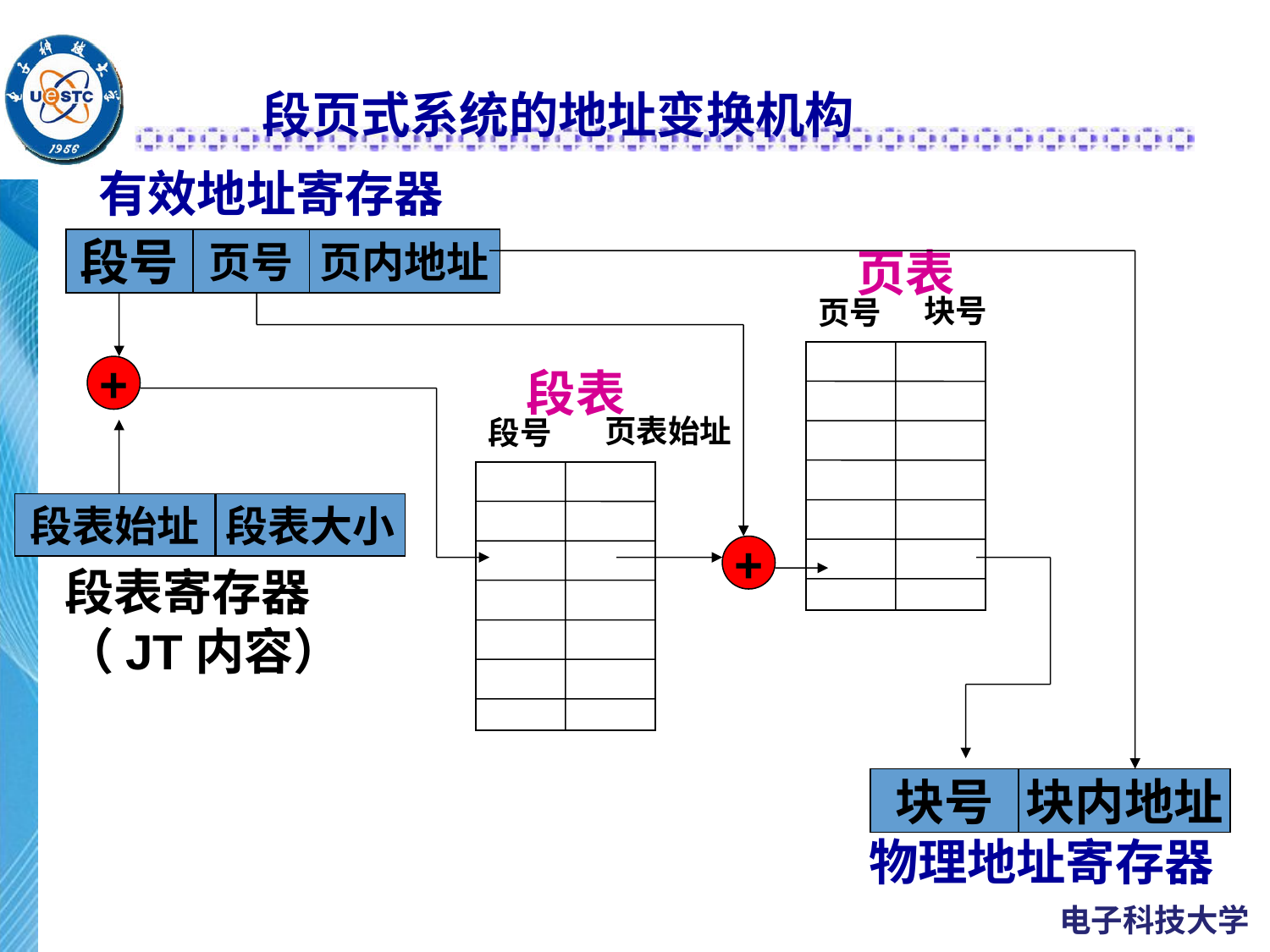

# 段页式系统的地址变换机构
有效地址寄存器

段号

段内地址
页号
页内地址
页表
块号
页号

段表
页表始址
段号

+

段表始址
段表大小
段表寄存器
（JT内容）
+

块号
块内地址
物理地址寄存器